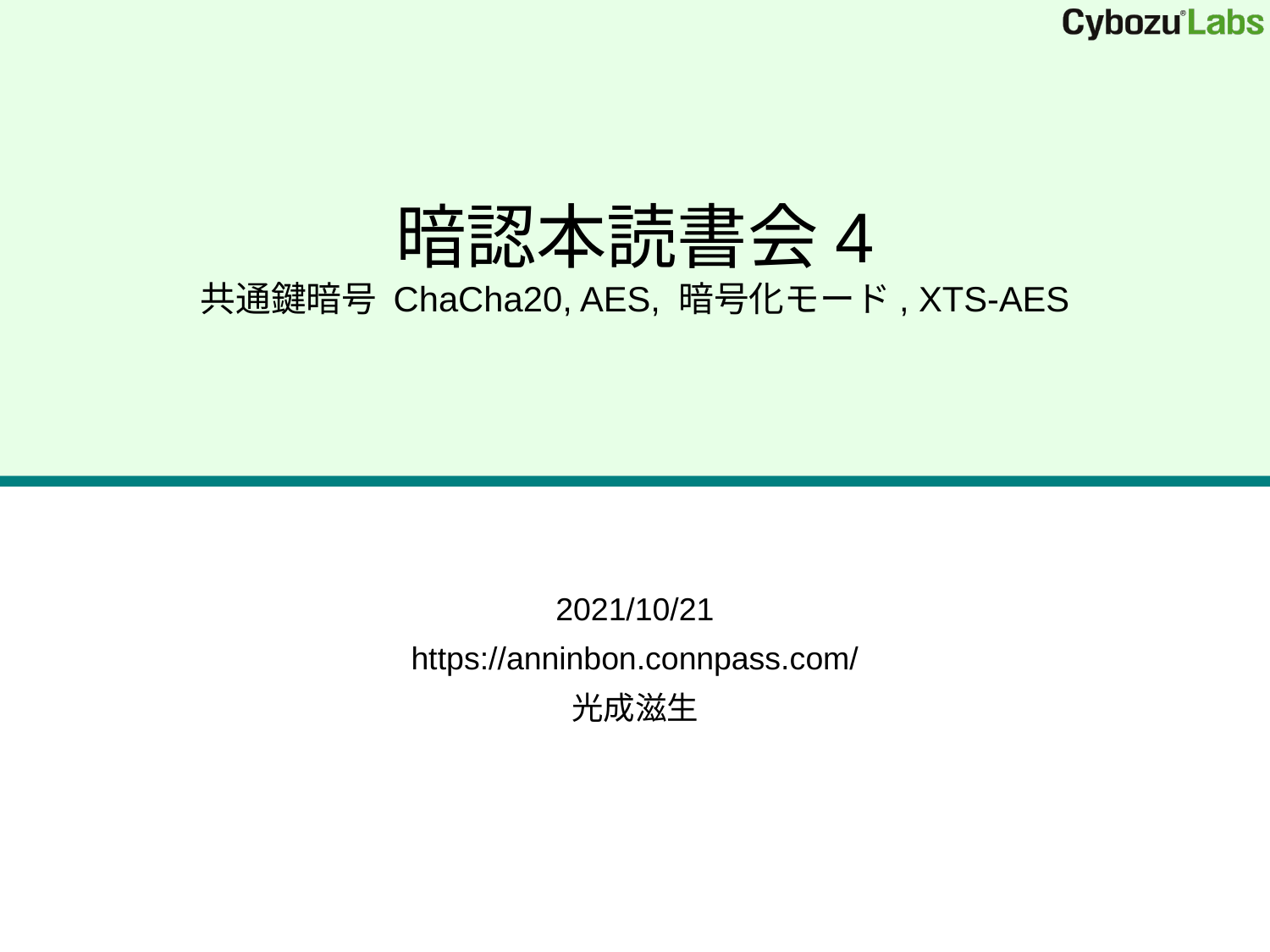

# 暗認本読書会4 共通鍵暗号 ChaCha20, AES, 暗号化モード, XTS-AES
2021/10/21
https://anninbon.connpass.com/
光成滋生